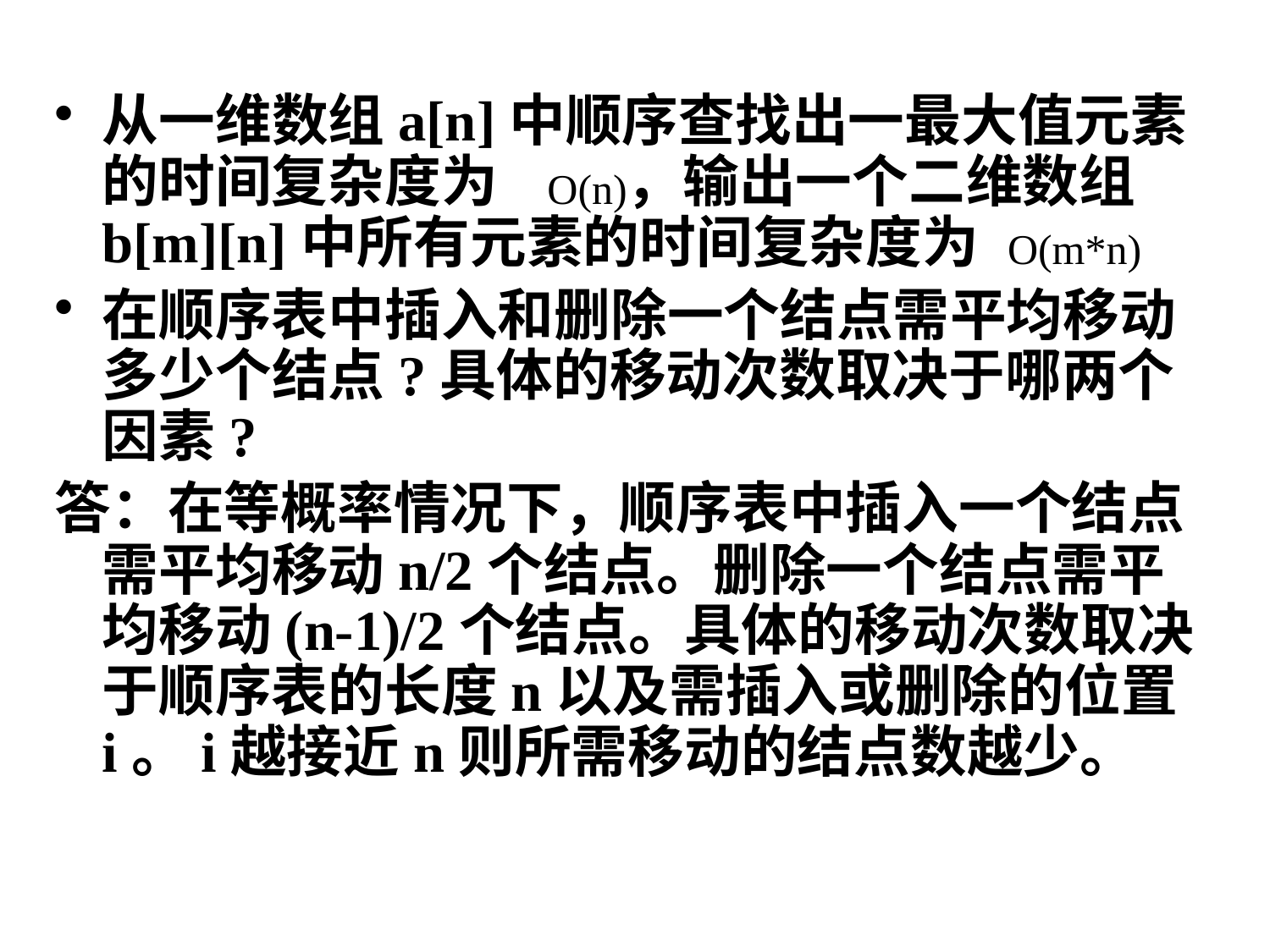

从一维数组a[n]中顺序查找出一最大值元素的时间复杂度为          ，输出一个二维数组b[m][n]中所有元素的时间复杂度为
在顺序表中插入和删除一个结点需平均移动多少个结点?具体的移动次数取决于哪两个因素?
答：在等概率情况下，顺序表中插入一个结点需平均移动n/2个结点。删除一个结点需平均移动(n-1)/2个结点。具体的移动次数取决于顺序表的长度n以及需插入或删除的位置i。i越接近n则所需移动的结点数越少。
O(n)
O(m*n)